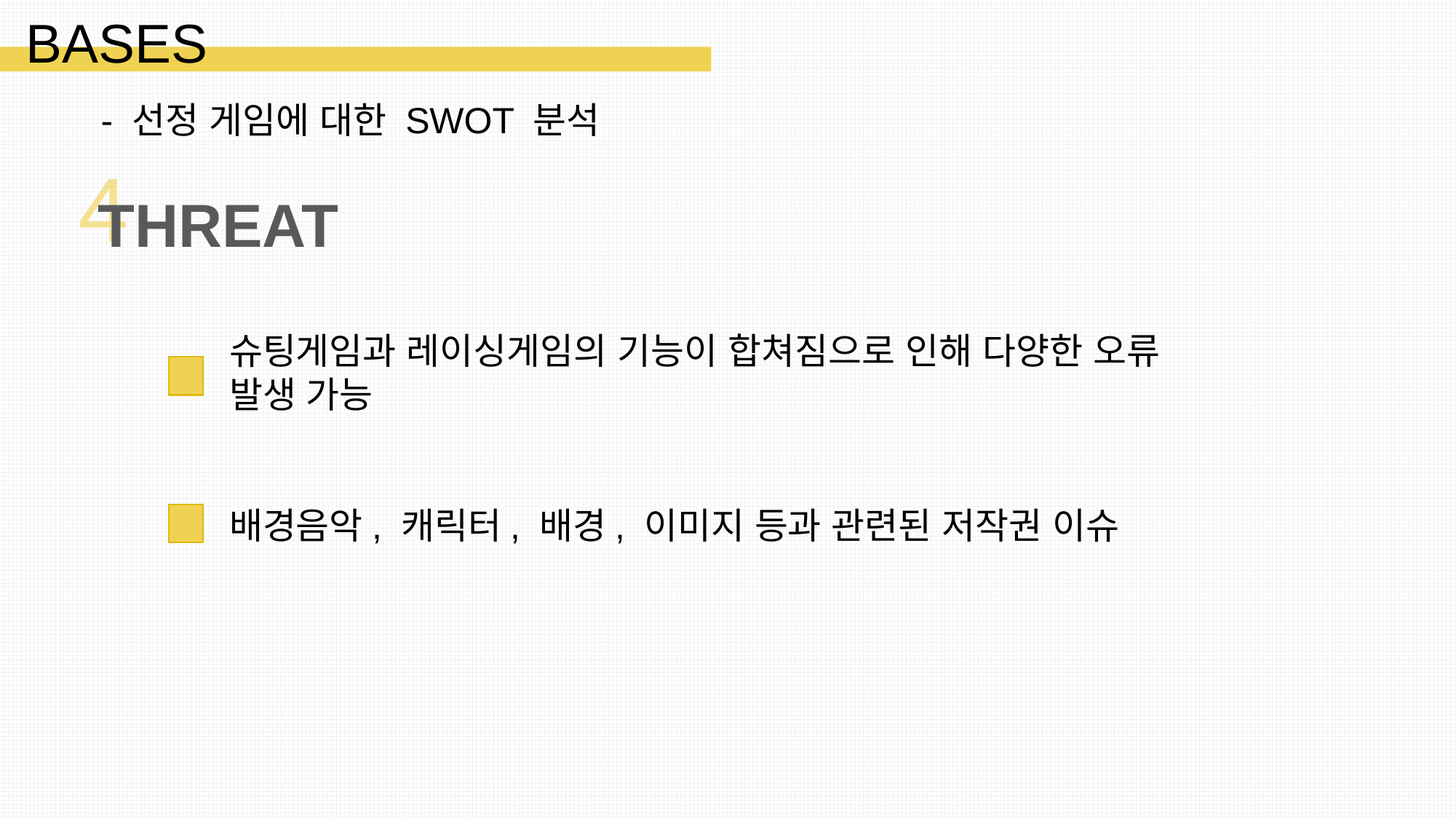

BASES

- 선정 게임에 대한 SWOT 분석
4
THREAT
슈팅게임과 레이싱게임의 기능이 합쳐짐으로 인해 다양한 오류 발생 가능

배경음악, 캐릭터, 배경, 이미지 등과 관련된 저작권 이슈